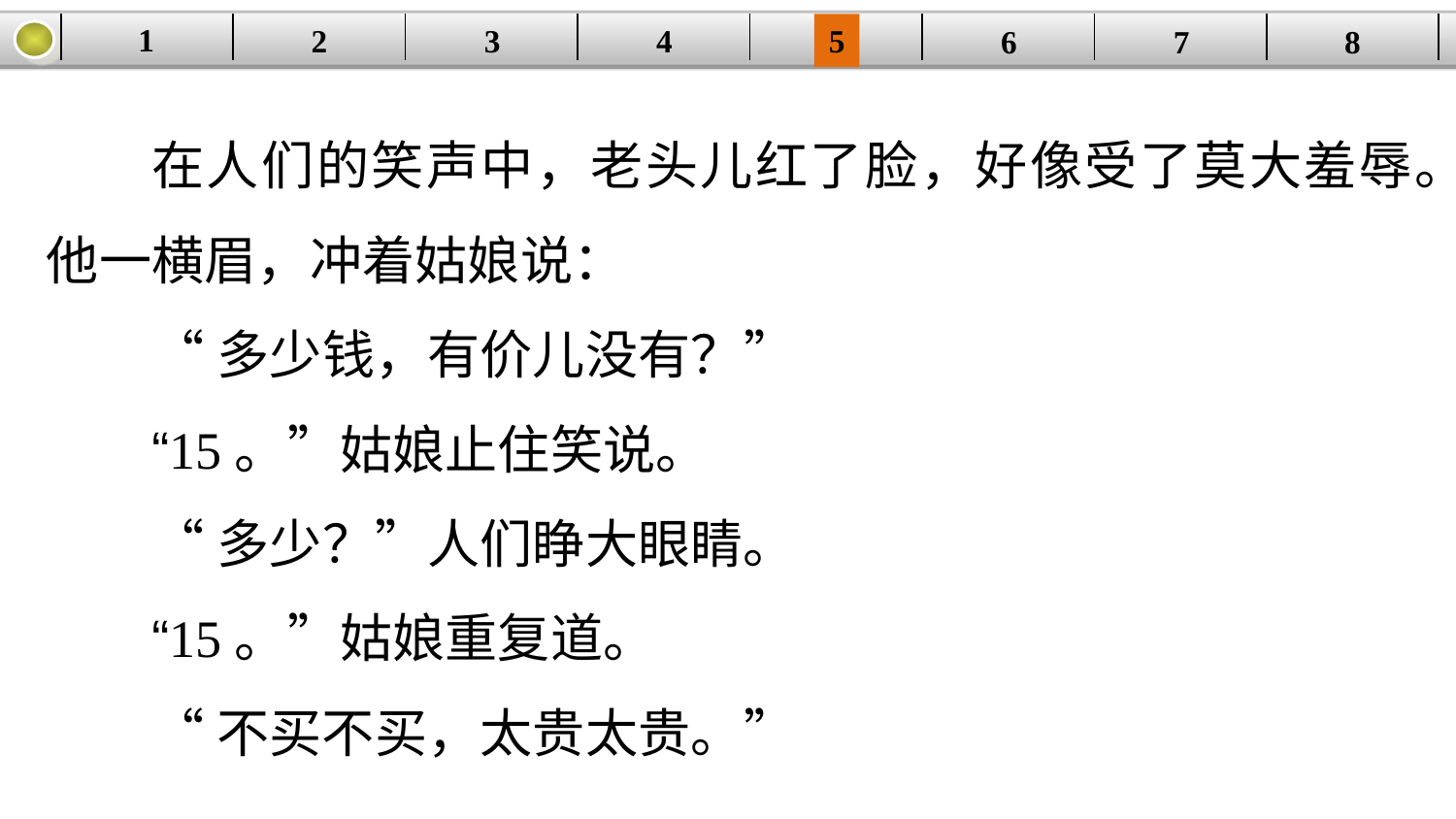

1
2
3
4
|  |  |  |  |  |  |  |  |
| --- | --- | --- | --- | --- | --- | --- | --- |
5
6
7
8

在人们的笑声中，老头儿红了脸，好像受了莫大羞辱。他一横眉，冲着姑娘说：
“多少钱，有价儿没有？”
“15。”姑娘止住笑说。
“多少？”人们睁大眼睛。
“15。”姑娘重复道。
“不买不买，太贵太贵。”